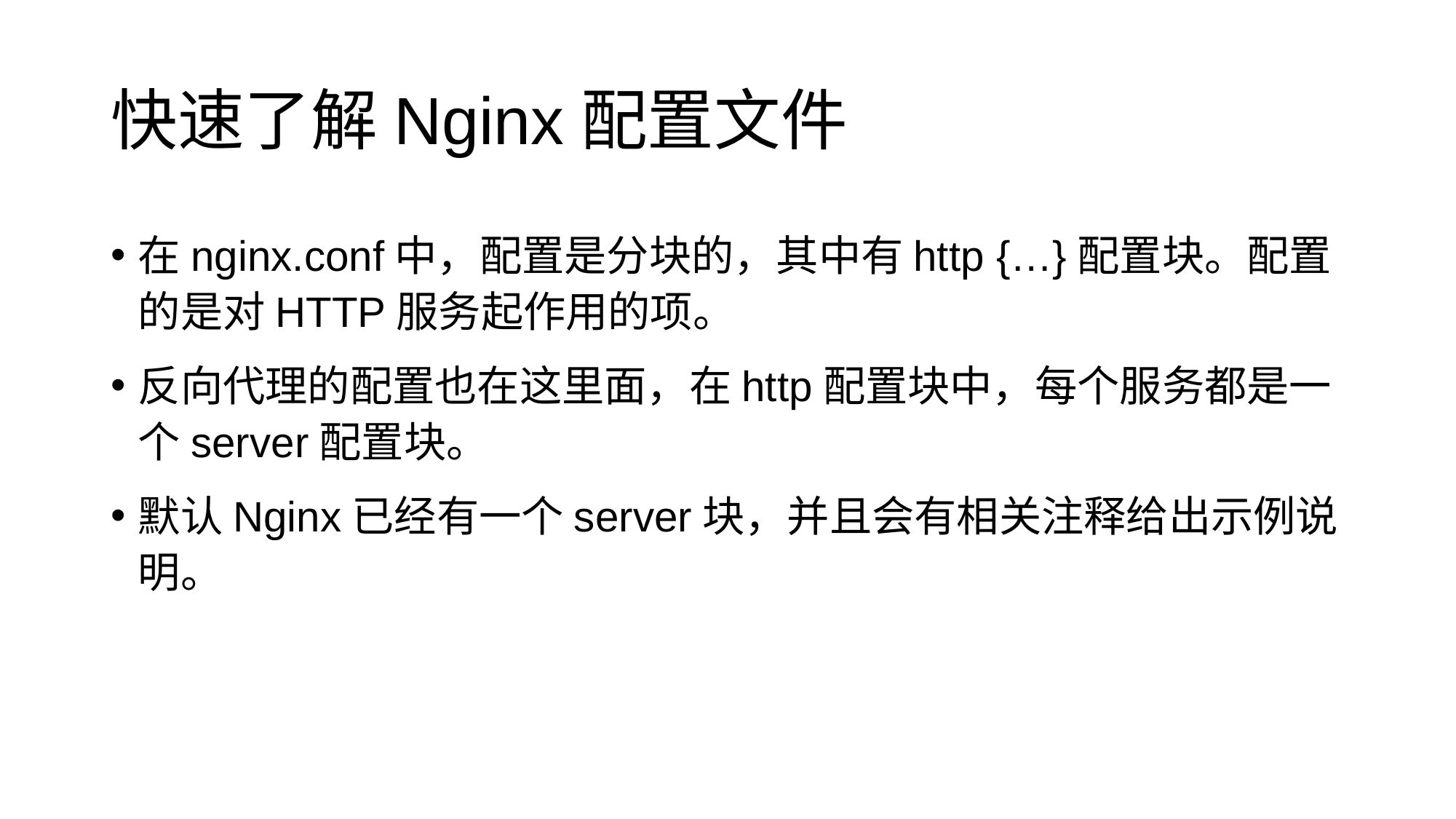

# 快速了解Nginx配置文件
在nginx.conf中，配置是分块的，其中有http {…}配置块。配置的是对HTTP服务起作用的项。
反向代理的配置也在这里面，在http配置块中，每个服务都是一个server配置块。
默认Nginx已经有一个server块，并且会有相关注释给出示例说明。